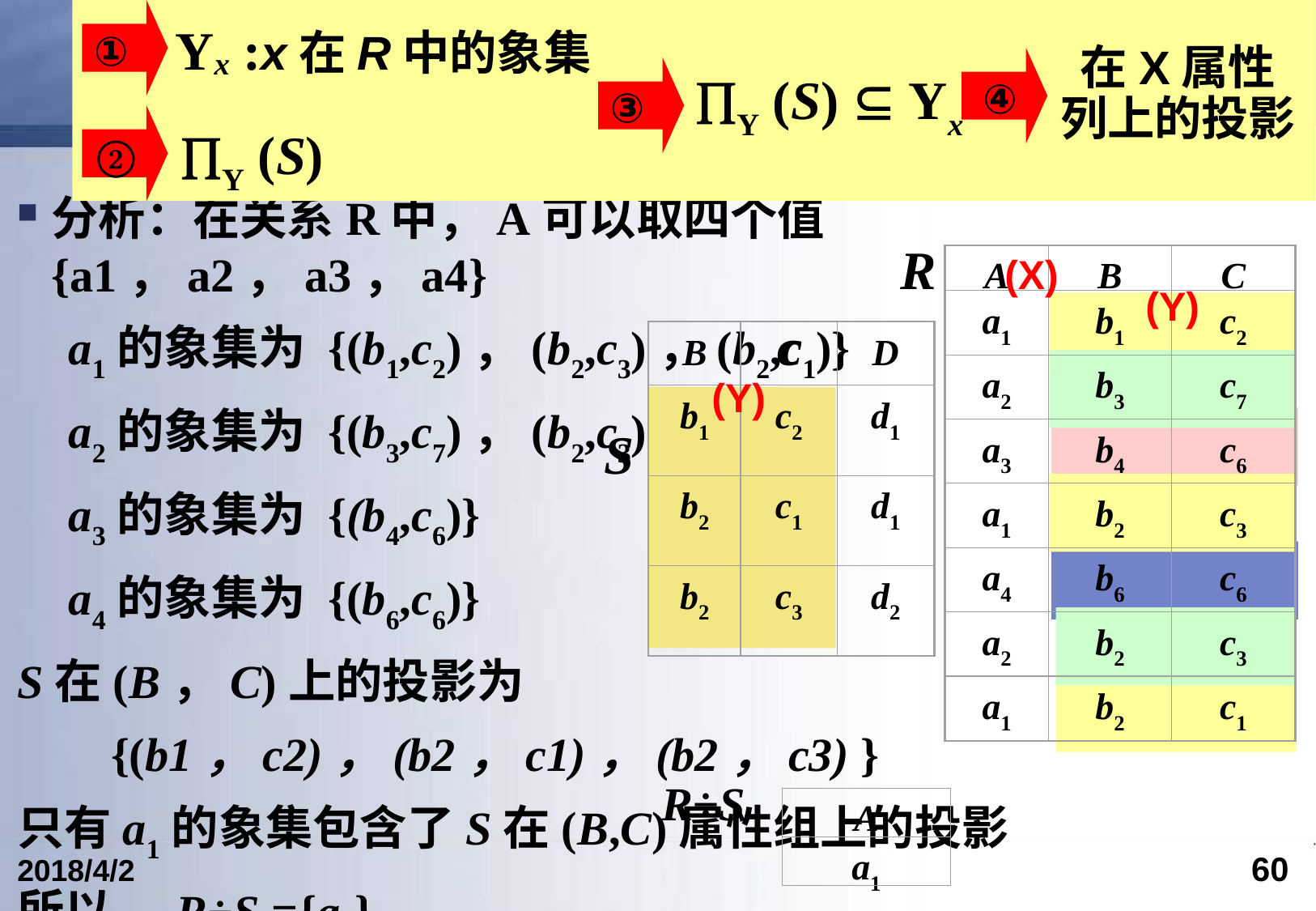

Yx :x在R中的象集

在X属性列上的投影

∏Y (S) ⊆ Yx

  ∏Y (S)
分析：在关系R中，A可以取四个值{a1，a2，a3，a4}
a1的象集为 {(b1,c2)，(b2,c3)，(b2,c1)}
a2的象集为 {(b3,c7)，(b2,c3)}
a3的象集为 {(b4,c6)}
a4的象集为 {(b6,c6)}
S在(B，C)上的投影为
        {(b1，c2)，(b2，c1)，(b2，c3) }
只有a1的象集包含了S在(B,C)属性组上的投影
所以     R÷S ={a1}
R
(X)

A

B

C

a1

b1

c2

a2

b3

c7

a3

b4

c6

a1

b2

c3

a4

b6

c6

a2

b2

c3

a1

b2

c1

(Y)

B

C

D

b1

c2

d1

b2

c1

d1

b2

c3

d2

(Y)
S

R÷S

A

a1

60
2018/4/2